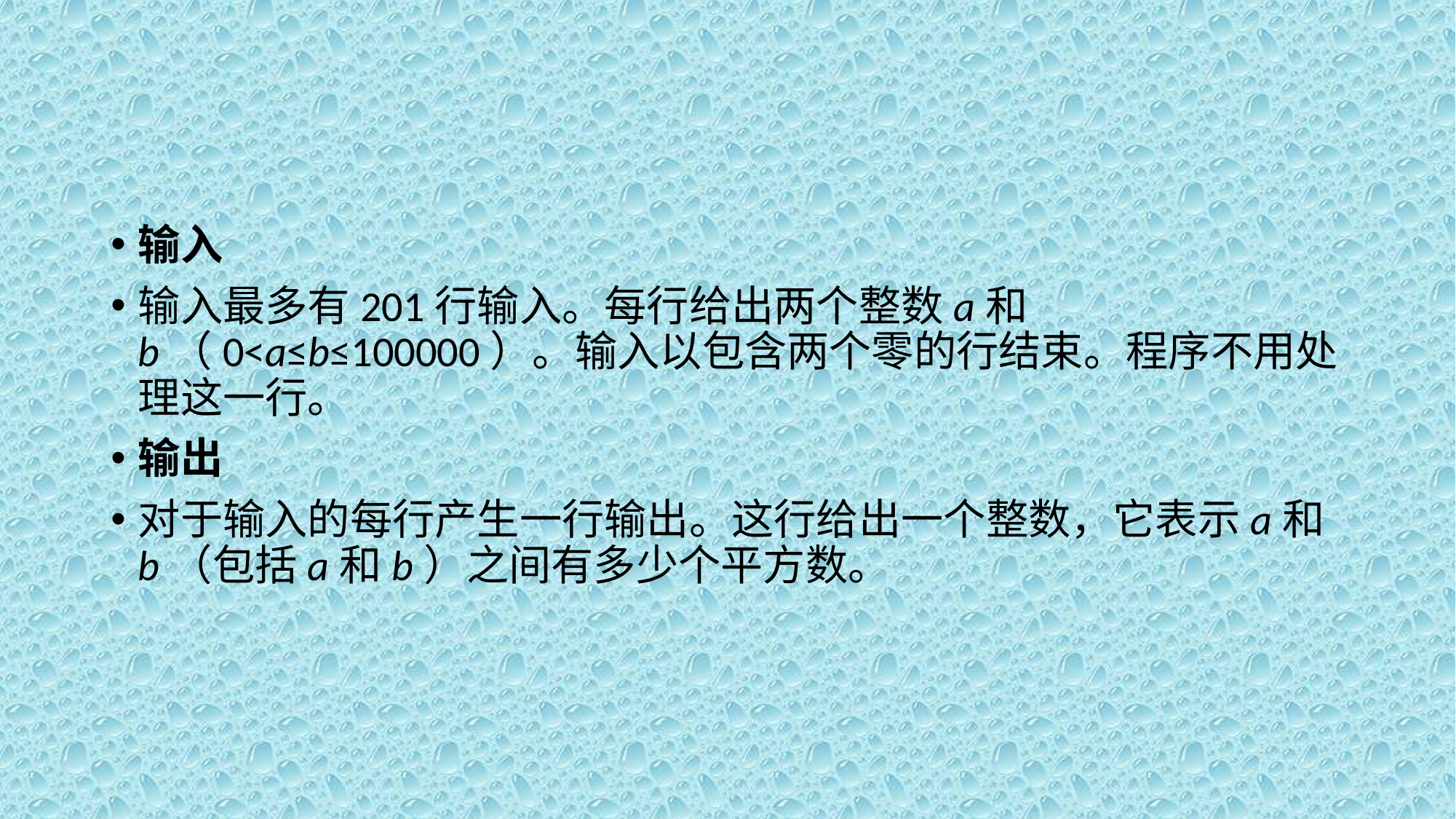

#
输入
输入最多有201行输入。每行给出两个整数a和b（0<a≤b≤100000）。输入以包含两个零的行结束。程序不用处理这一行。
输出
对于输入的每行产生一行输出。这行给出一个整数，它表示a和b（包括a和b）之间有多少个平方数。